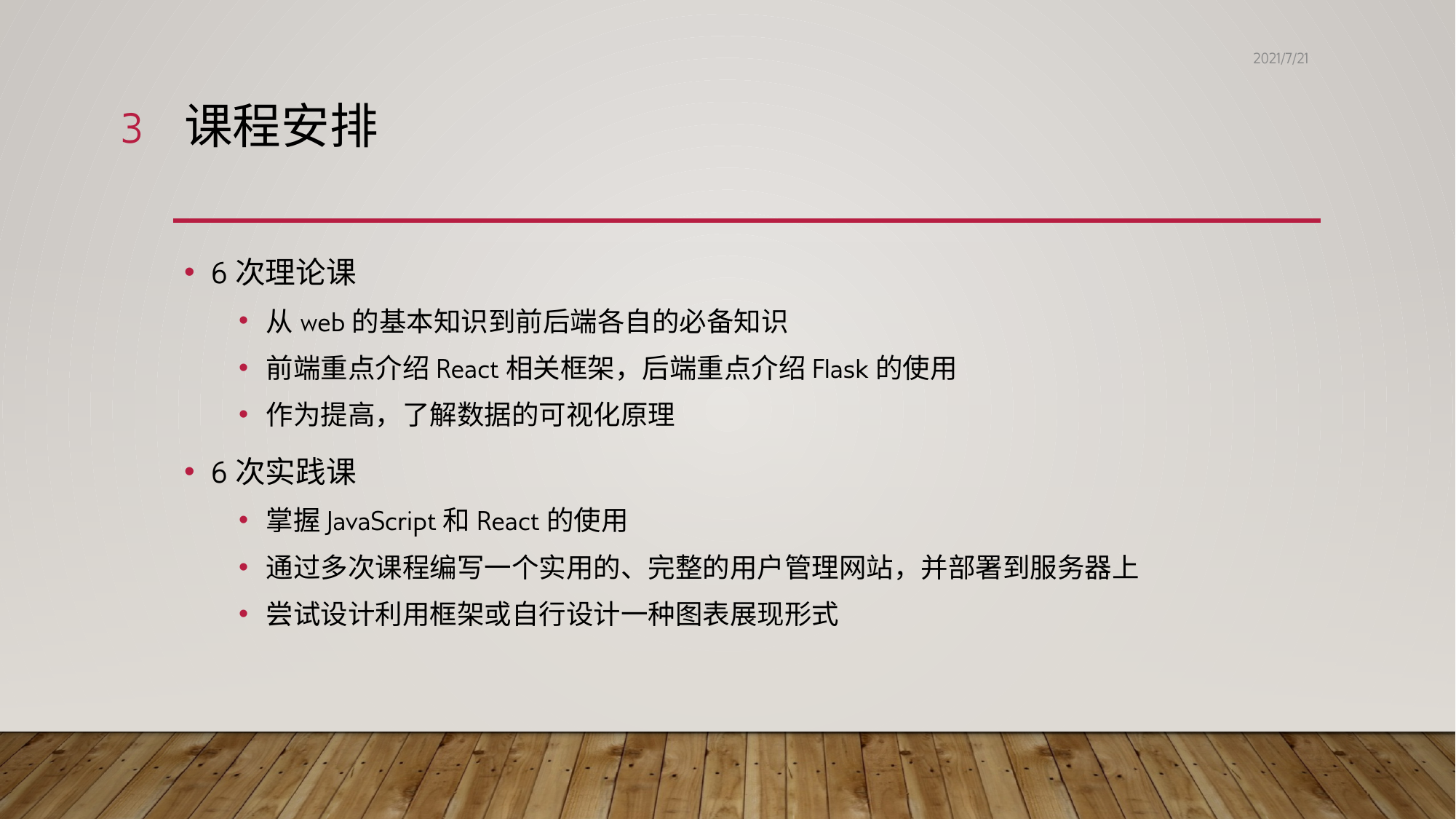

2021/7/21
3
# 课程安排
6次理论课
从web的基本知识到前后端各自的必备知识
前端重点介绍React相关框架，后端重点介绍Flask的使用
作为提高，了解数据的可视化原理
6次实践课
掌握JavaScript和React的使用
通过多次课程编写一个实用的、完整的用户管理网站，并部署到服务器上
尝试设计利用框架或自行设计一种图表展现形式